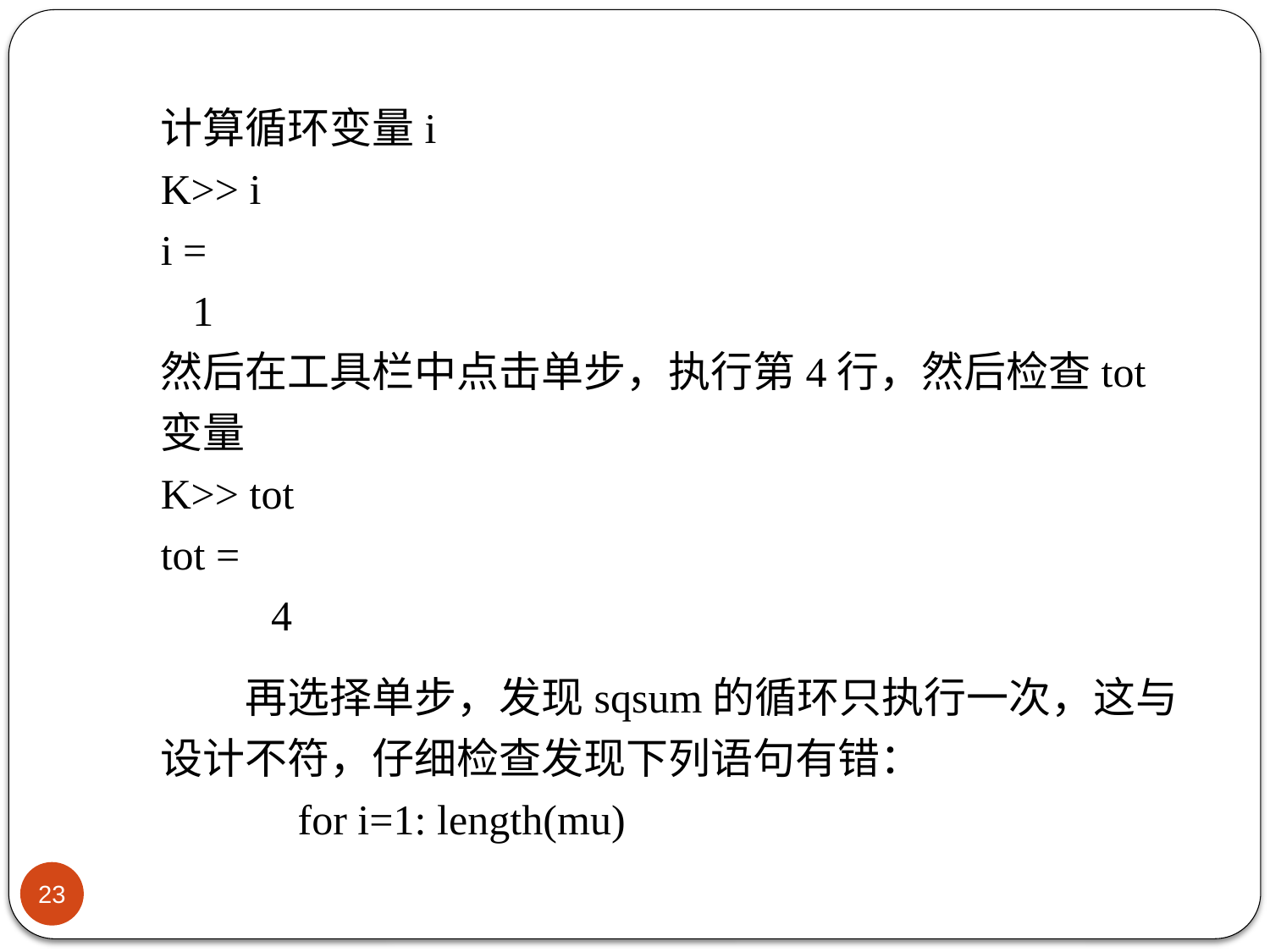

计算循环变量i
K>> i
i =
   1
然后在工具栏中点击单步，执行第4行，然后检查tot变量
K>> tot
tot =
    　 4
　　再选择单步，发现sqsum的循环只执行一次，这与设计不符，仔细检查发现下列语句有错：
　　　for i=1: length(mu)
23